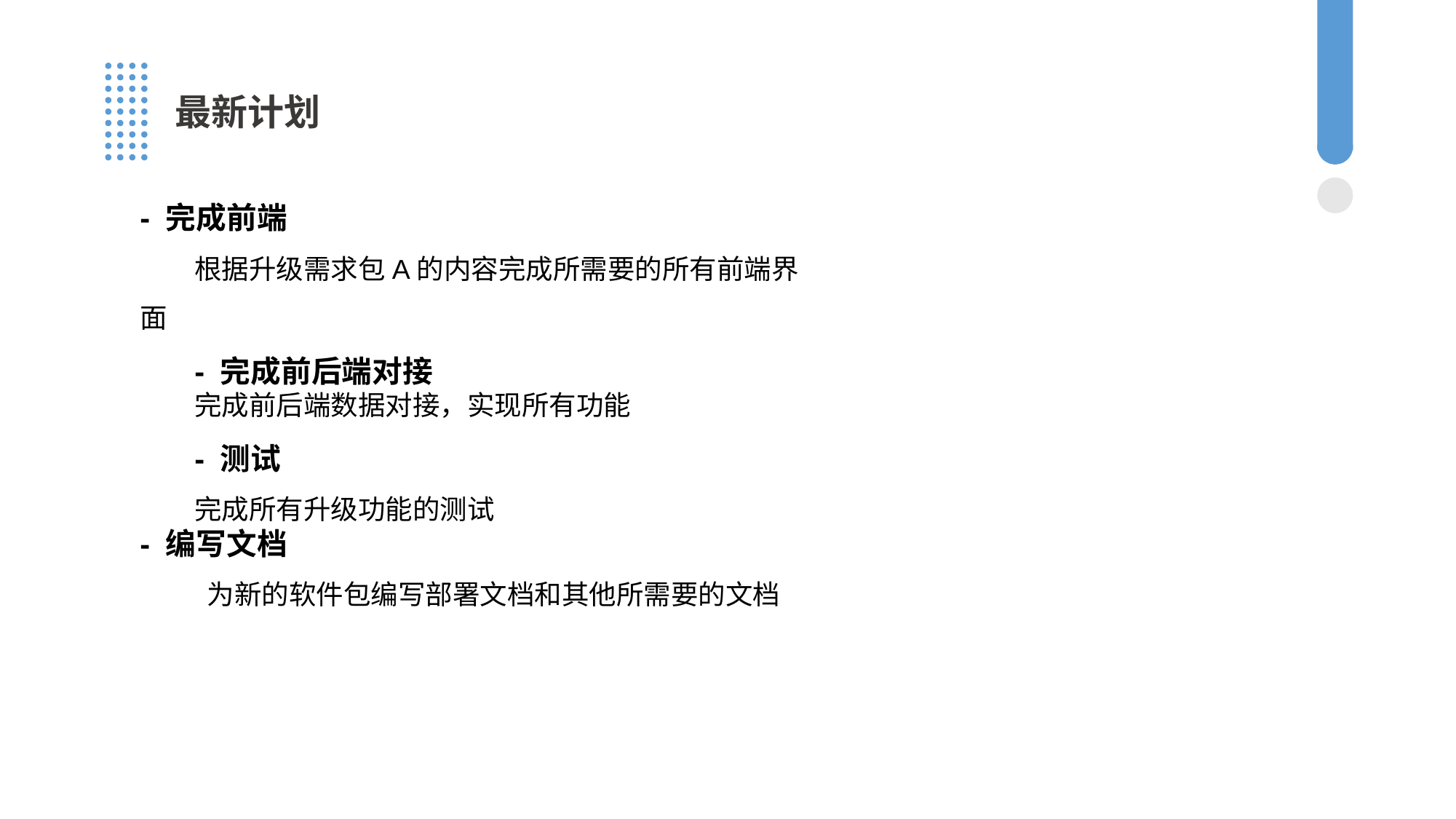

最新计划

- 完成前端
根据升级需求包A的内容完成所需要的所有前端界面
- 完成前后端对接
完成前后端数据对接，实现所有功能
- 测试
完成所有升级功能的测试
- 编写文档
 为新的软件包编写部署文档和其他所需要的文档